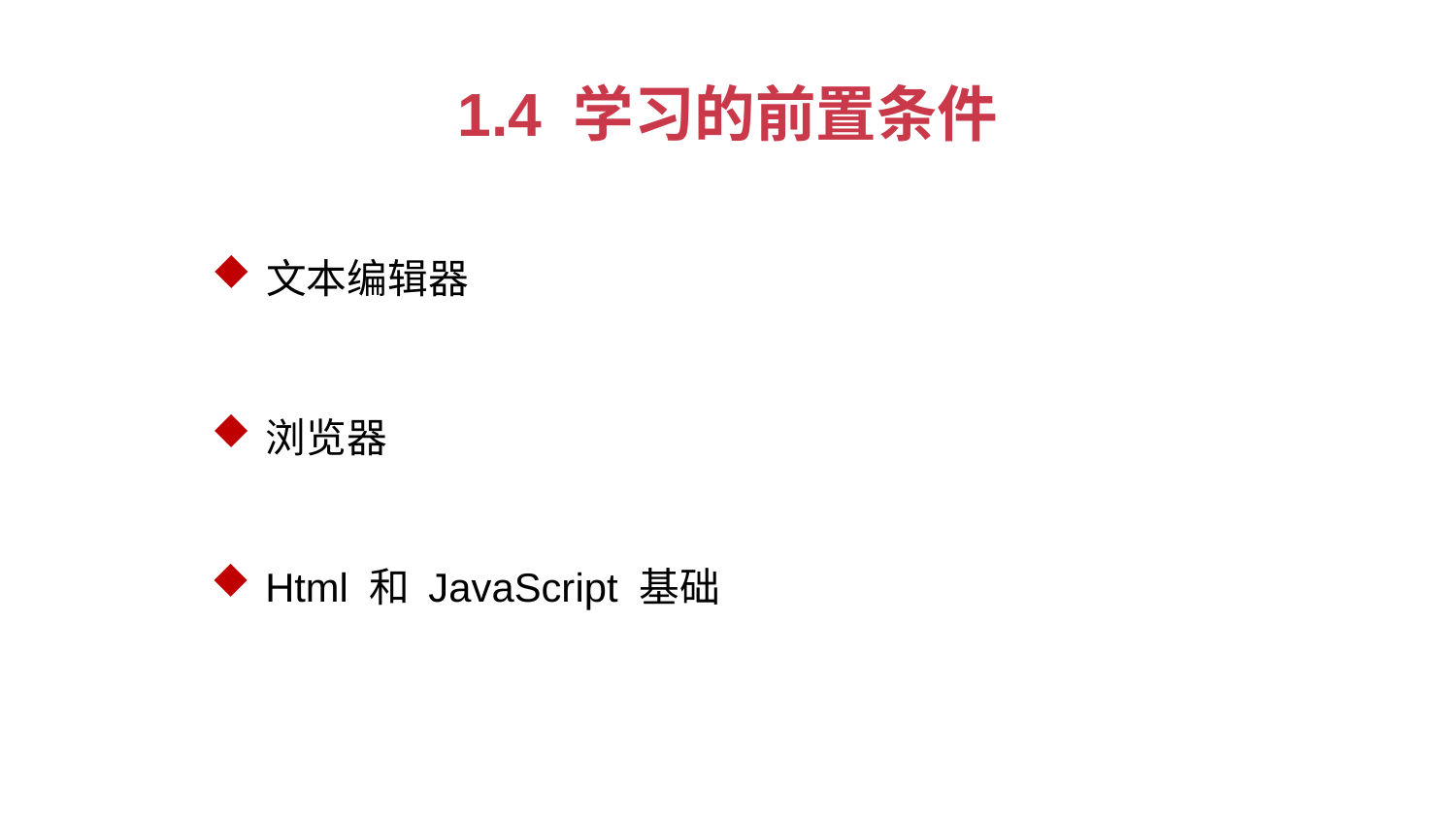

1.4 学习的前置条件
⽂本编辑器
浏览器
Html 和 JavaScript 基础